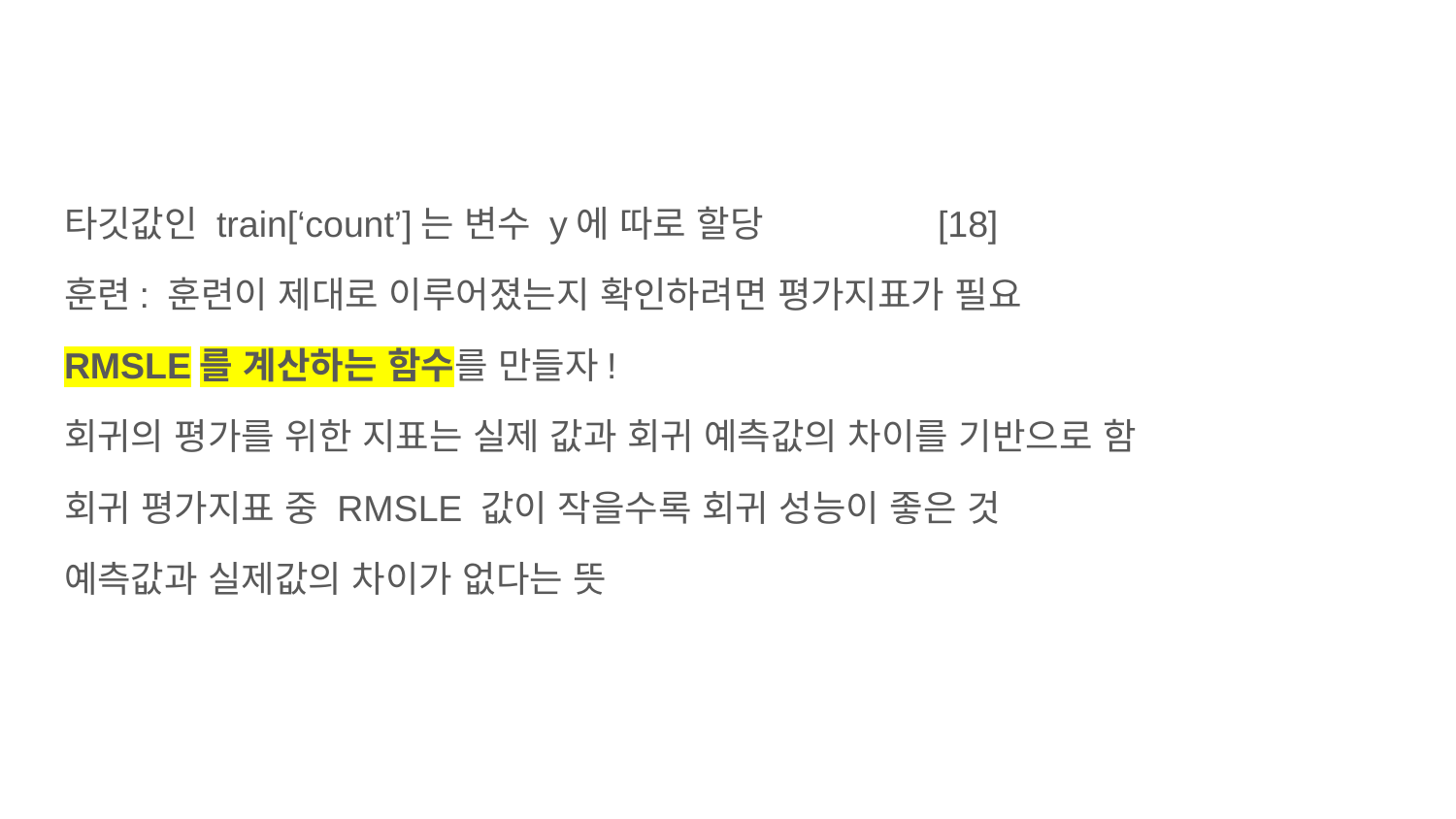

#
타깃값인 train[‘count’]는 변수 y에 따로 할당		[18]
훈련: 훈련이 제대로 이루어졌는지 확인하려면 평가지표가 필요
RMSLE를 계산하는 함수를 만들자!
회귀의 평가를 위한 지표는 실제 값과 회귀 예측값의 차이를 기반으로 함
회귀 평가지표 중 RMSLE 값이 작을수록 회귀 성능이 좋은 것
예측값과 실제값의 차이가 없다는 뜻